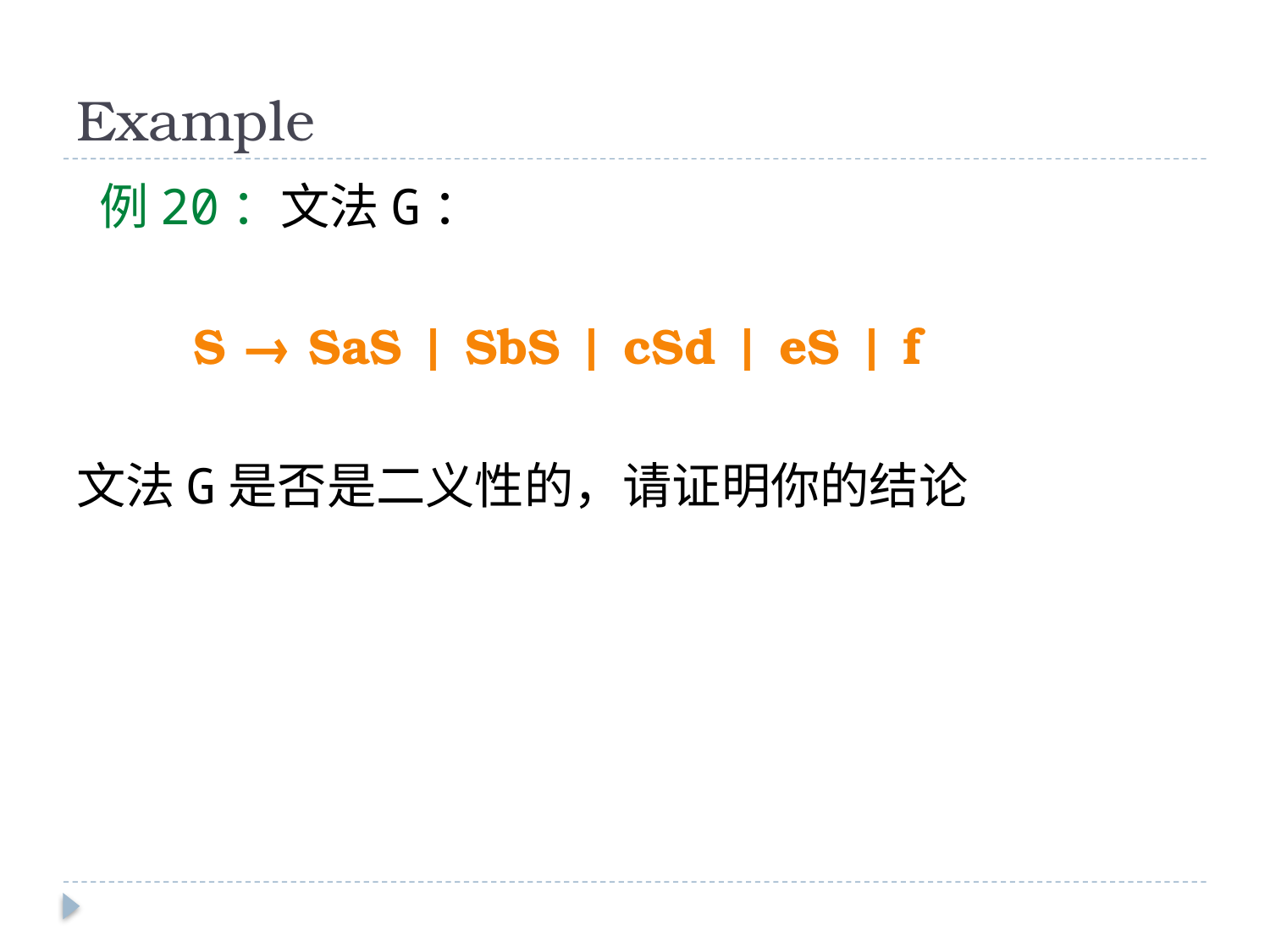

# Example
 例20：文法G：

       S → SaS | SbS | cSd | eS | f

文法G是否是二义性的，请证明你的结论

80